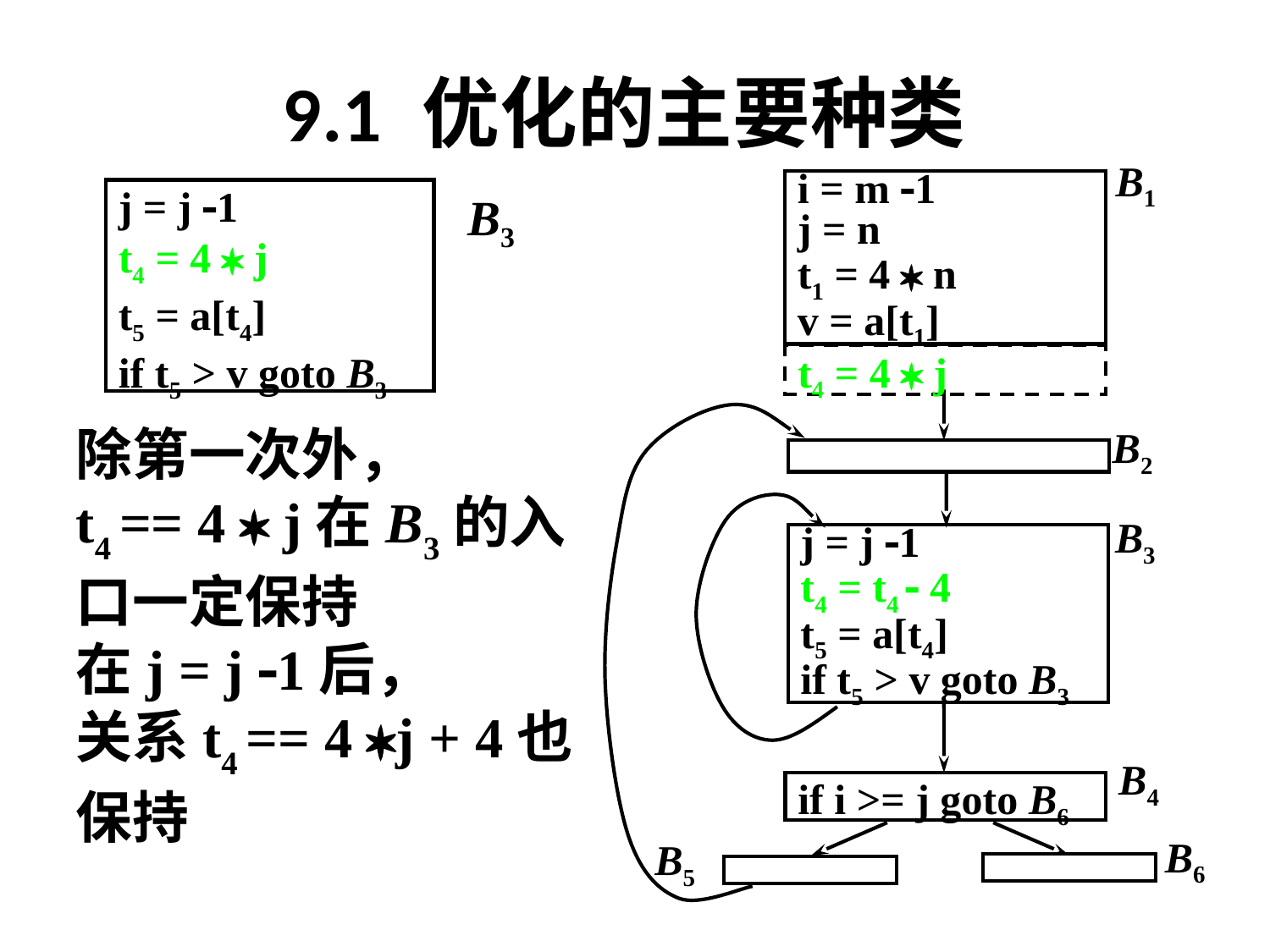

# 9.1 优化的主要种类
B1
i = m −1
j = n
t1 = 4 ∗ n
v = a[t1]
t4 = 4 ∗ j

B2

B3
j = j −1
t4 = t4 − 4
t5 = a[t4]
if t5 > v goto B3

B4
if i >= j goto B6

B6
B5

j = j −1
t4 = 4 ∗ j
t5 = a[t4]
if t5 > v goto B3
B3
除第一次外，
t4 == 4 ∗ j在B3的入口一定保持
在j = j −1后，
关系t4 == 4 ∗j + 4也
保持